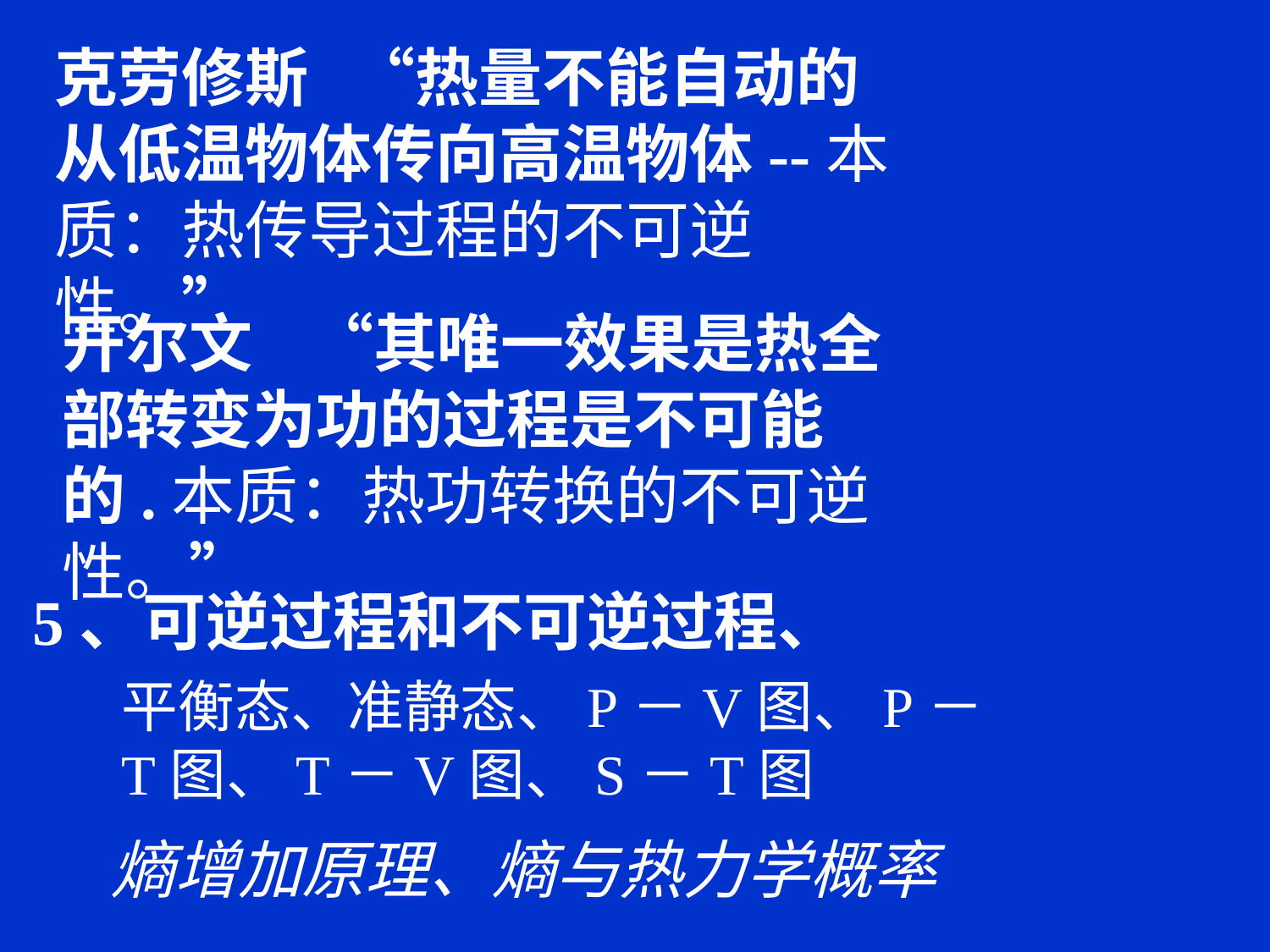

克劳修斯   “热量不能自动的从低温物体传向高温物体--本质：热传导过程的不可逆性。”
开尔文    “其唯一效果是热全部转变为功的过程是不可能的.本质：热功转换的不可逆性。”
5、可逆过程和不可逆过程、
平衡态、准静态、P－V图、P－T图、T－V图、S－T图
熵增加原理、熵与热力学概率